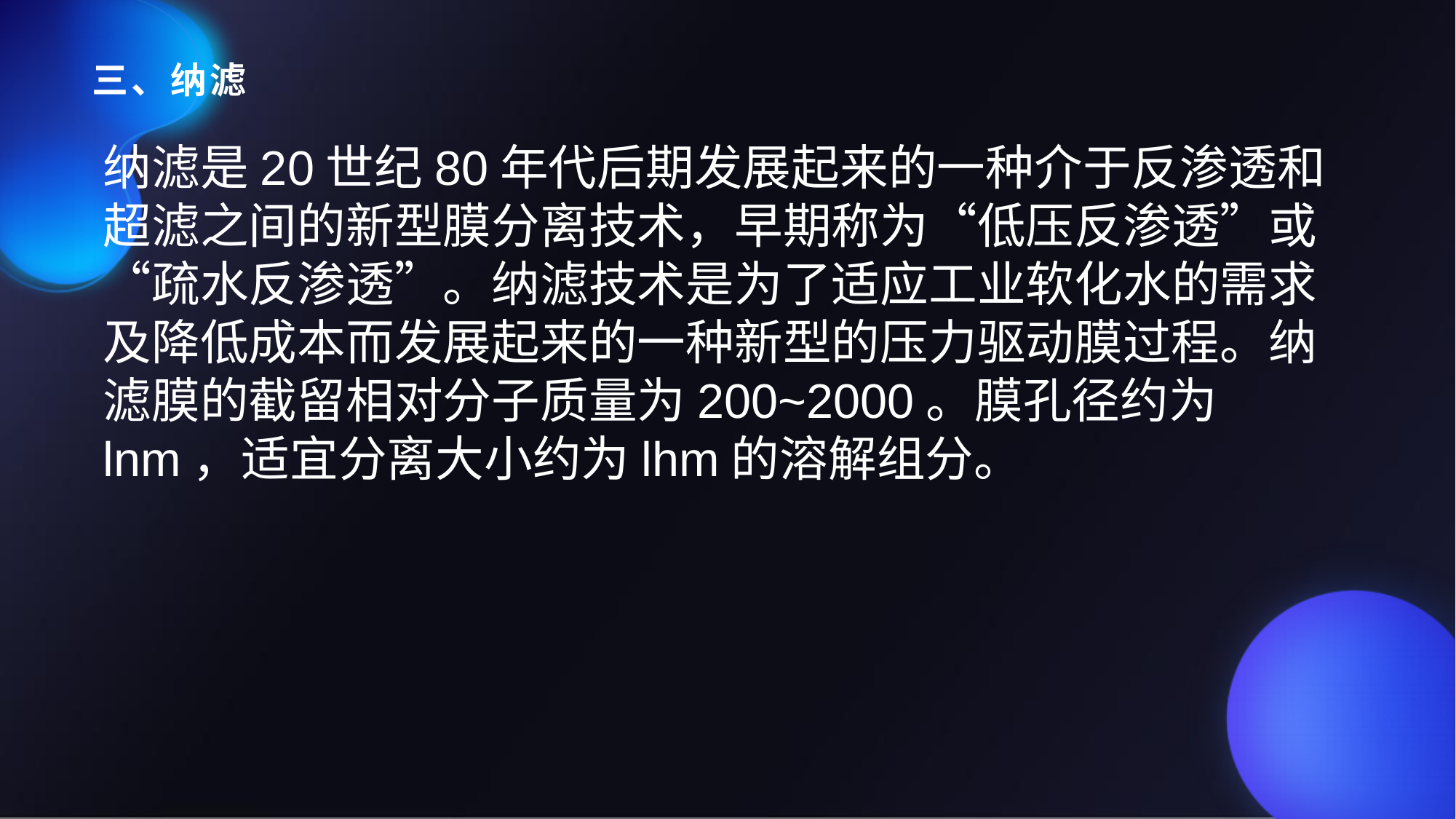

# 三、纳滤
纳滤是20世纪80年代后期发展起来的一种介于反渗透和超滤之间的新型膜分离技术，早期称为“低压反渗透”或“疏水反渗透”。纳滤技术是为了适应工业软化水的需求及降低成本而发展起来的一种新型的压力驱动膜过程。纳滤膜的截留相对分子质量为200~2000。膜孔径约为lnm，适宜分离大小约为lhm的溶解组分。